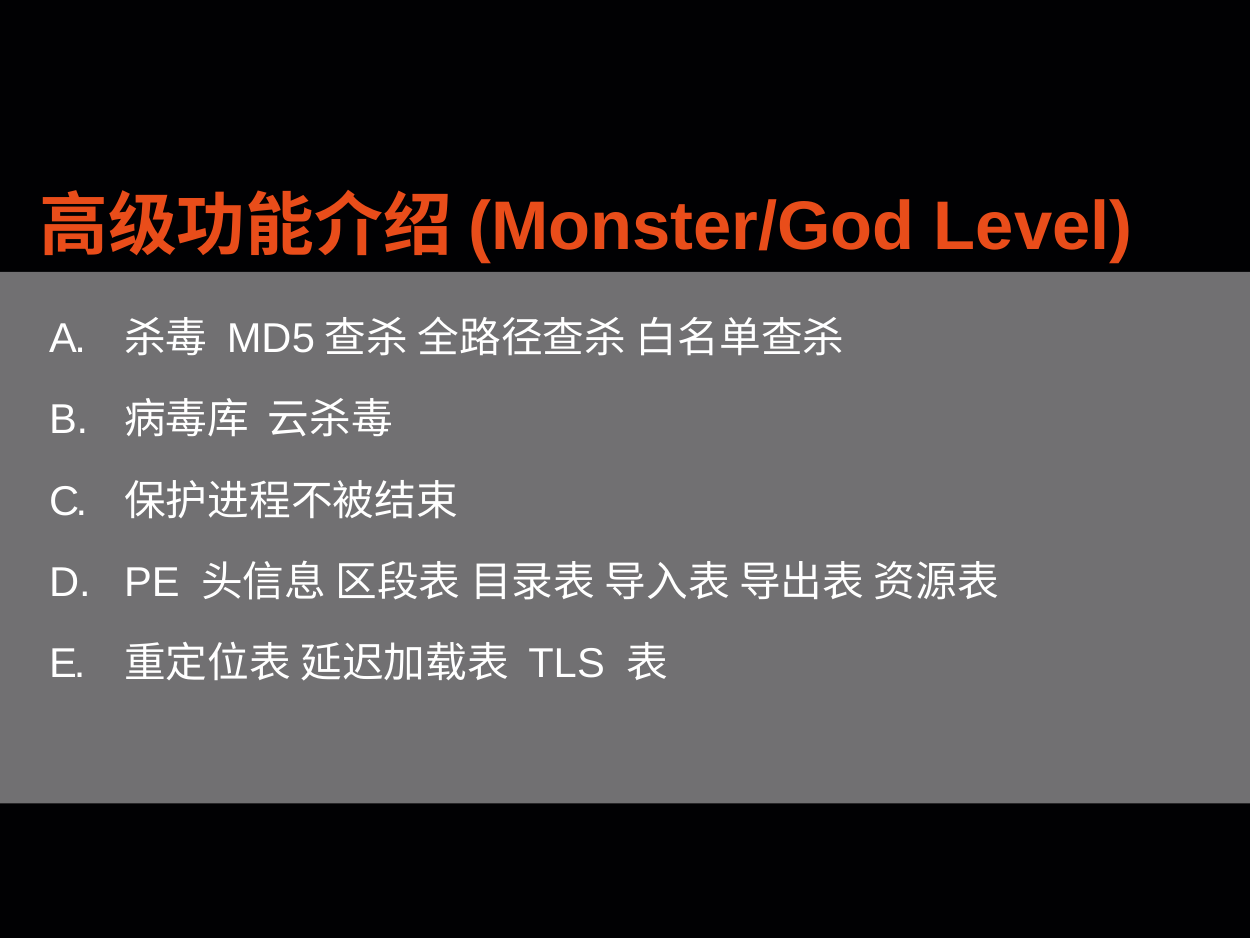

高级功能介绍(Monster/God Level)

杀毒 MD5查杀 全路径查杀 白名单查杀
病毒库  云杀毒
保护进程不被结束
PE 头信息 区段表 目录表 导入表 导出表 资源表
重定位表 延迟加载表 TLS 表